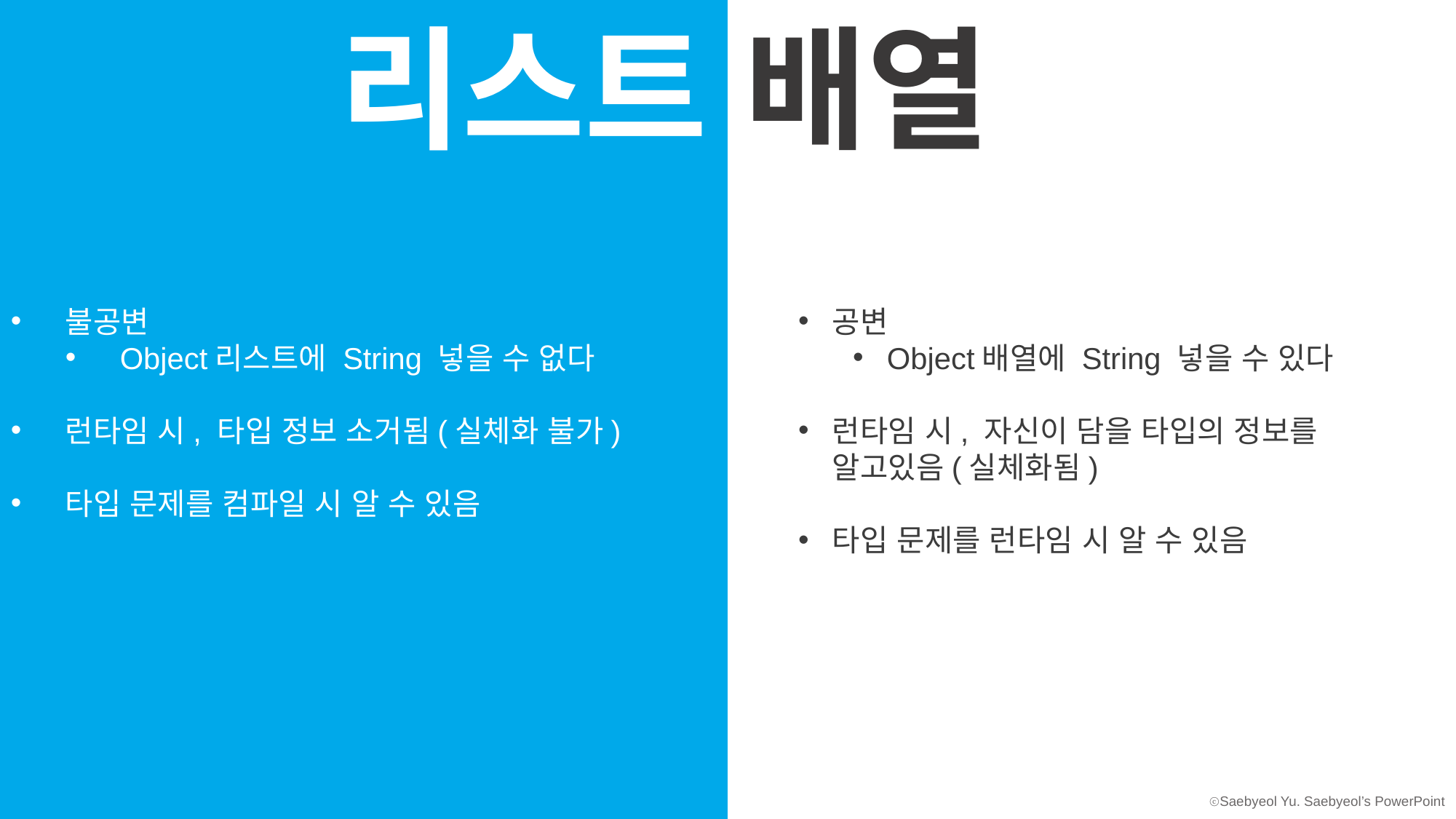

리스트 배열
불공변
Object리스트에 String 넣을 수 없다

런타임 시, 타입 정보 소거됨(실체화 불가)

타입 문제를 컴파일 시 알 수 있음
공변
Object배열에 String 넣을 수 있다

런타임 시, 자신이 담을 타입의 정보를 알고있음(실체화됨)

타입 문제를 런타임 시 알 수 있음